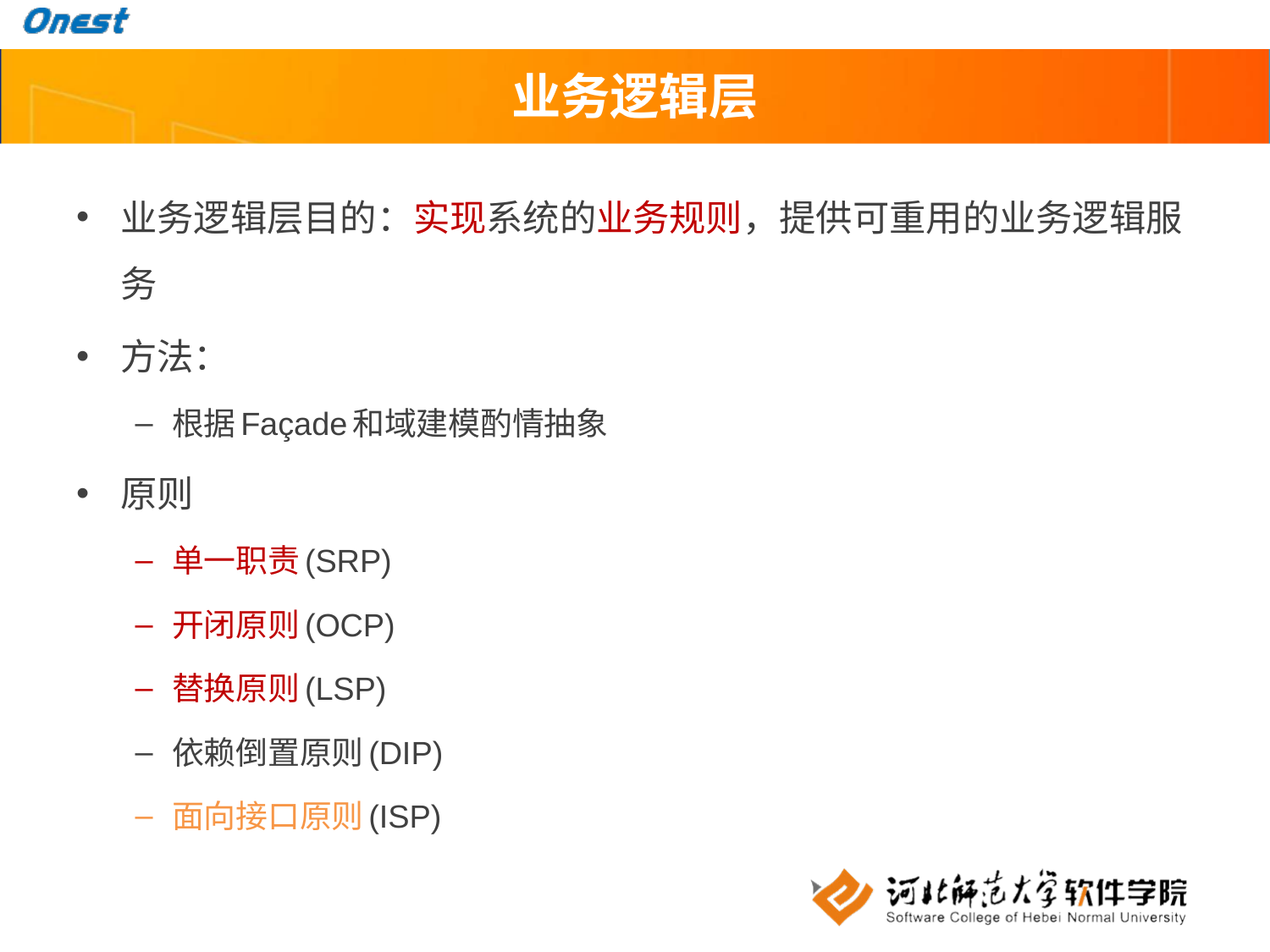

# 业务逻辑层
业务逻辑层目的：实现系统的业务规则，提供可重用的业务逻辑服务
方法：
根据Façade和域建模酌情抽象
原则
单一职责(SRP)
开闭原则(OCP)
替换原则(LSP)
依赖倒置原则(DIP)
面向接口原则(ISP)